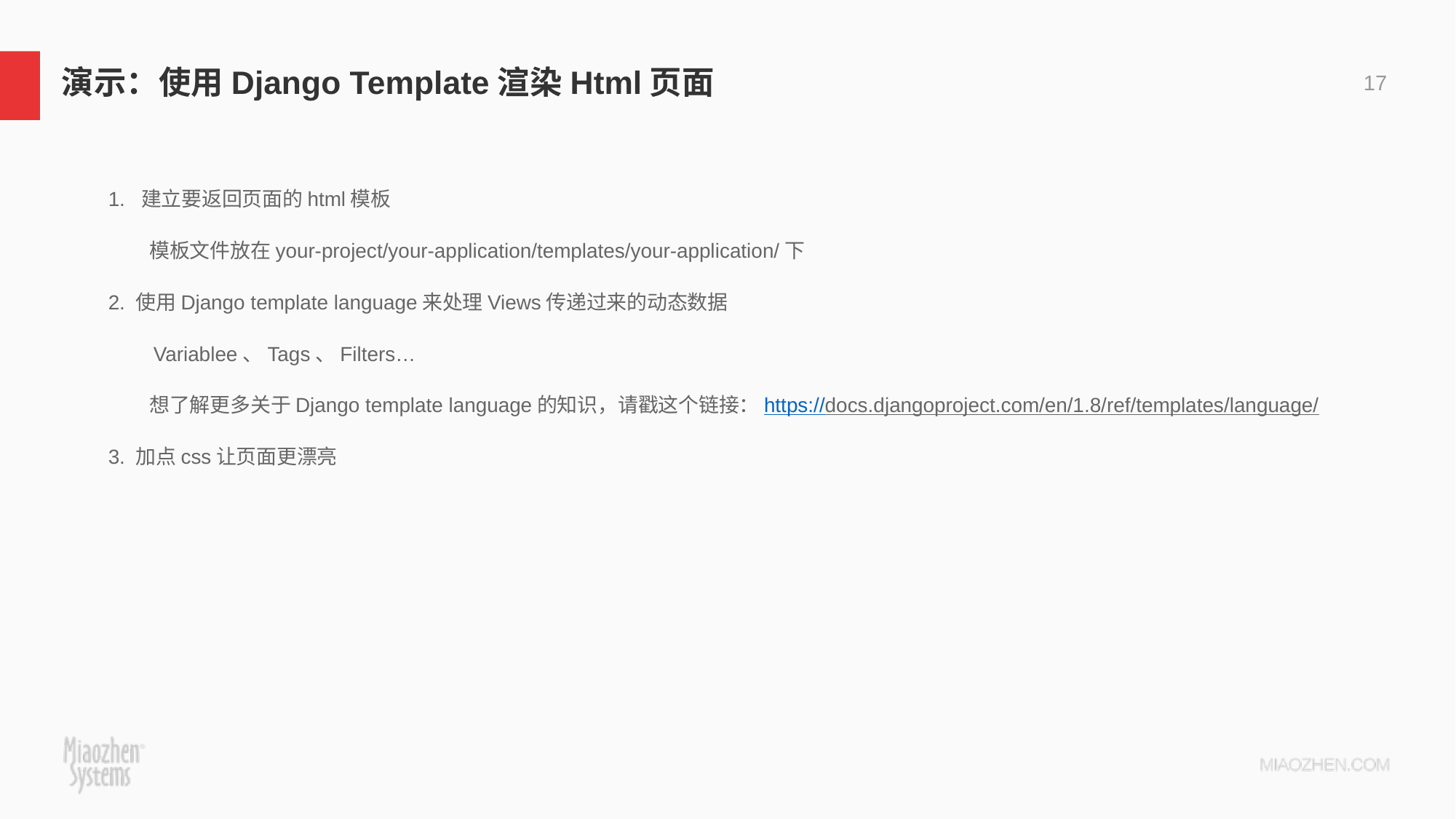

# 演示：使用Django Template渲染Html页面
17
1.  建立要返回页面的html模板
        模板文件放在your-project/your-application/templates/your-application/下
2. 使用Django template language来处理Views传递过来的动态数据
        Variablee、Tags、Filters…
        想了解更多关于Django template language的知识，请戳这个链接：https://docs.djangoproject.com/en/1.8/ref/templates/language/
3. 加点css让页面更漂亮